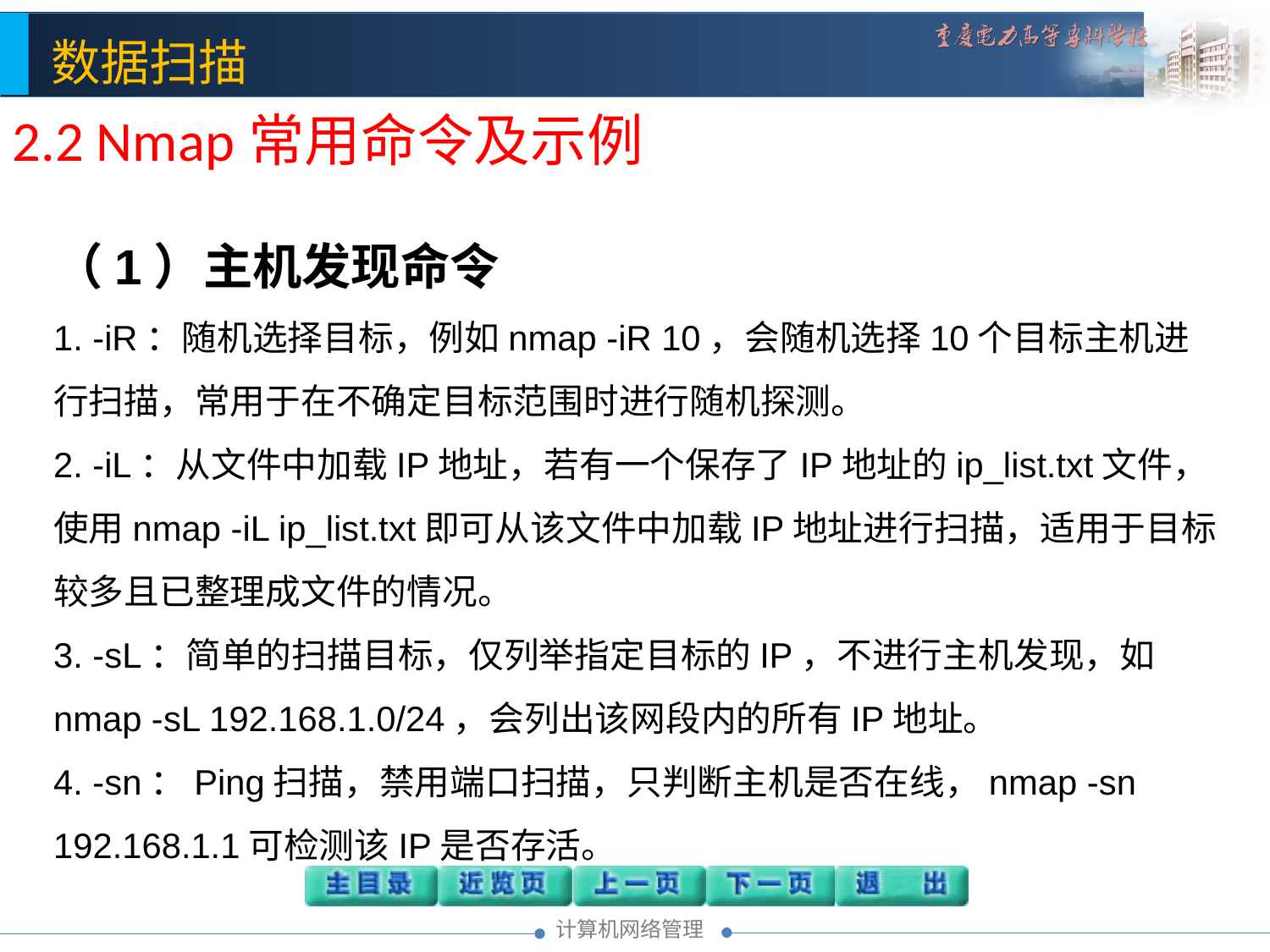

2.2 Nmap常用命令及示例
（1）主机发现命令
1. -iR：随机选择目标，例如nmap -iR 10，会随机选择10个目标主机进行扫描，常用于在不确定目标范围时进行随机探测。
2. -iL：从文件中加载IP地址，若有一个保存了IP地址的ip_list.txt文件，使用nmap -iL ip_list.txt即可从该文件中加载IP地址进行扫描，适用于目标较多且已整理成文件的情况。
3. -sL：简单的扫描目标，仅列举指定目标的IP，不进行主机发现，如nmap -sL 192.168.1.0/24，会列出该网段内的所有IP地址。
4. -sn：Ping扫描，禁用端口扫描，只判断主机是否在线，nmap -sn 192.168.1.1可检测该IP是否存活。